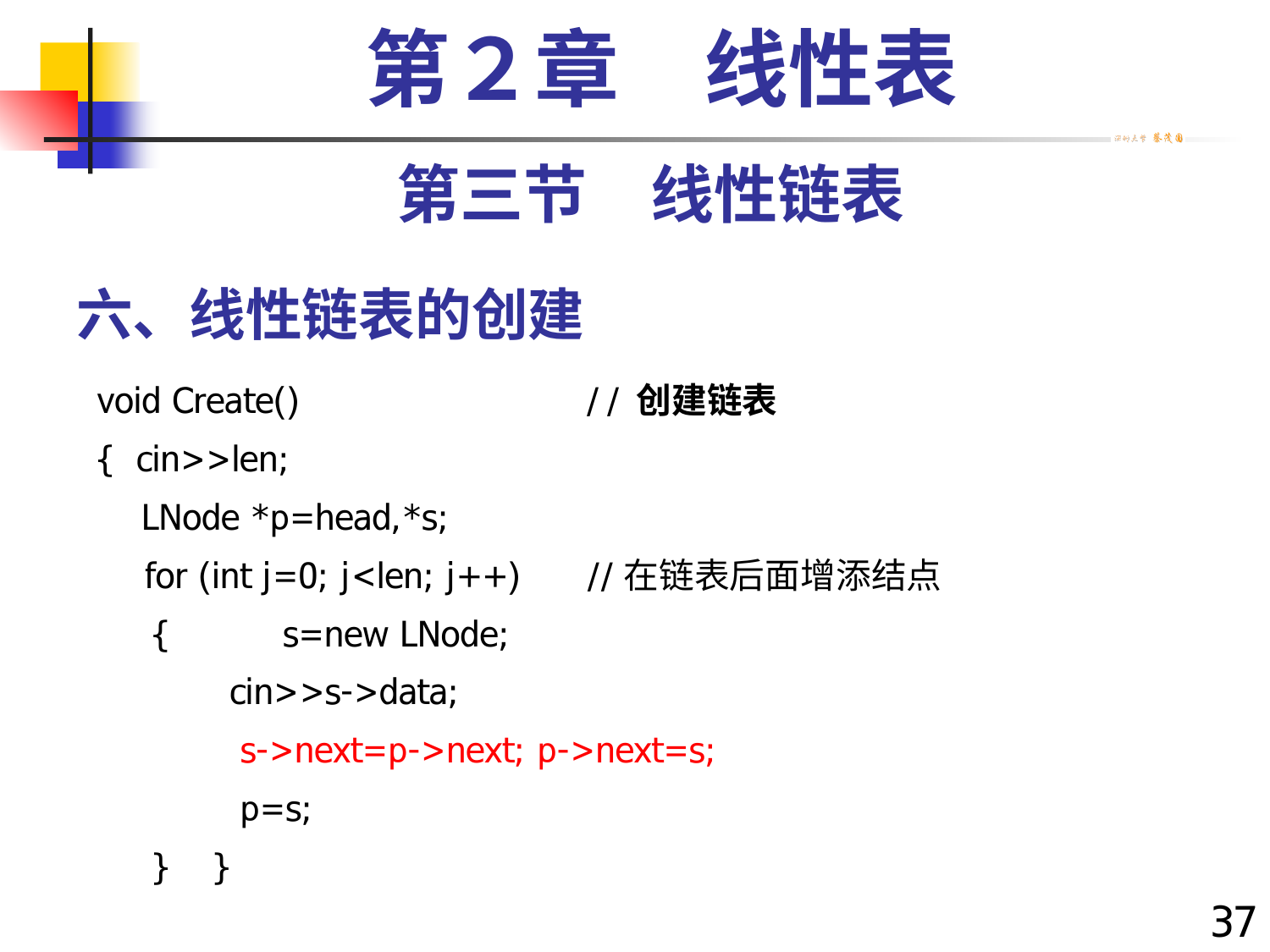

第２章　线性表
第三节　线性链表
# 六、线性链表的创建
void Create()                          //创建链表
{  cin>>len;
    LNode *p=head,*s;
	for (int j=0; j<len; j++)      //在链表后面增添结点
     {	 s=new LNode;
            cin>>s->data;
             s->next=p->next; p->next=s;
             p=s;
     }    }
37